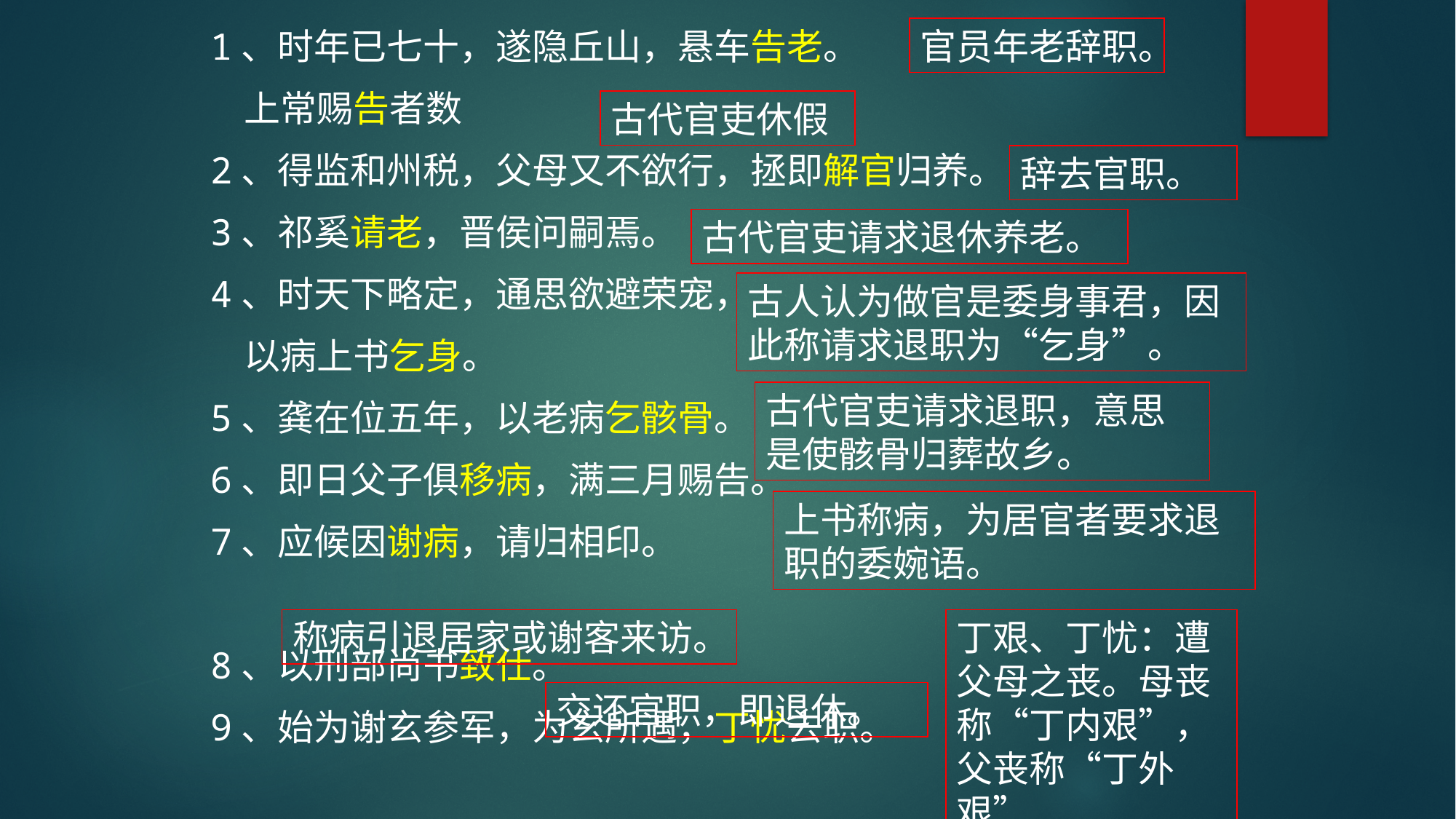

1、时年已七十，遂隐丘山，悬车告老。
   上常赐告者数
2、得监和州税，父母又不欲行，拯即解官归养。
3、祁奚请老，晋侯问嗣焉。
4、时天下略定，通思欲避荣宠，
   以病上书乞身。
5、龚在位五年，以老病乞骸骨。
6、即日父子俱移病，满三月赐告。
7、应候因谢病，请归相印。

8、以刑部尚书致仕。
9、始为谢玄参军，为玄所遇，丁忧去职。
官员年老辞职。
古代官吏休假
辞去官职。
古代官吏请求退休养老。
古人认为做官是委身事君，因此称请求退职为“乞身”。
古代官吏请求退职，意思是使骸骨归葬故乡。
上书称病，为居官者要求退职的委婉语。
丁艰、丁忧：遭父母之丧。母丧称“丁内艰”，父丧称“丁外艰”
称病引退居家或谢客来访。
交还官职，即退休。